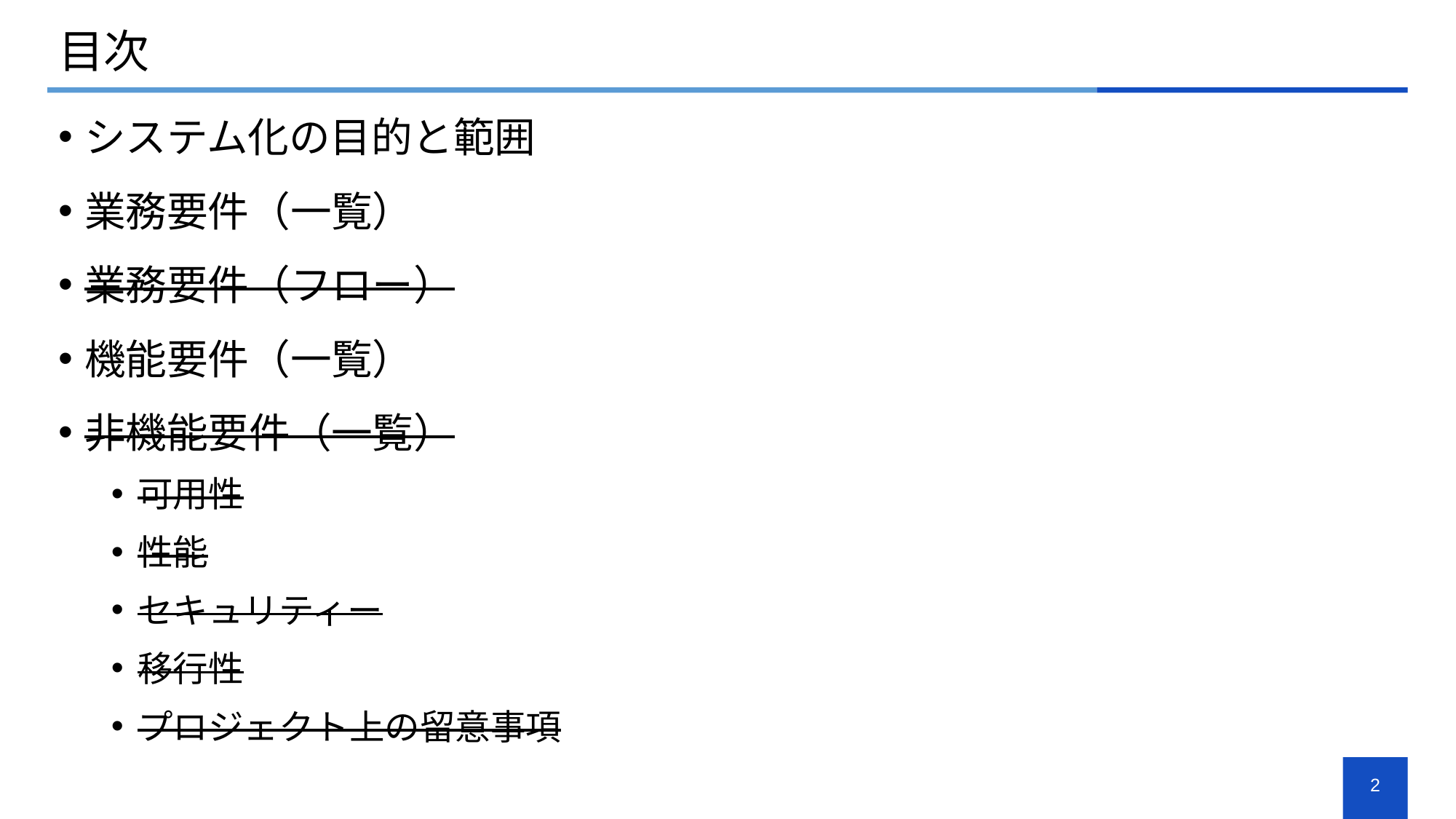

# 目次
システム化の目的と範囲
業務要件（一覧）
業務要件（フロー）
機能要件（一覧）
非機能要件（一覧）
可用性
性能
セキュリティー
移行性
プロジェクト上の留意事項

2